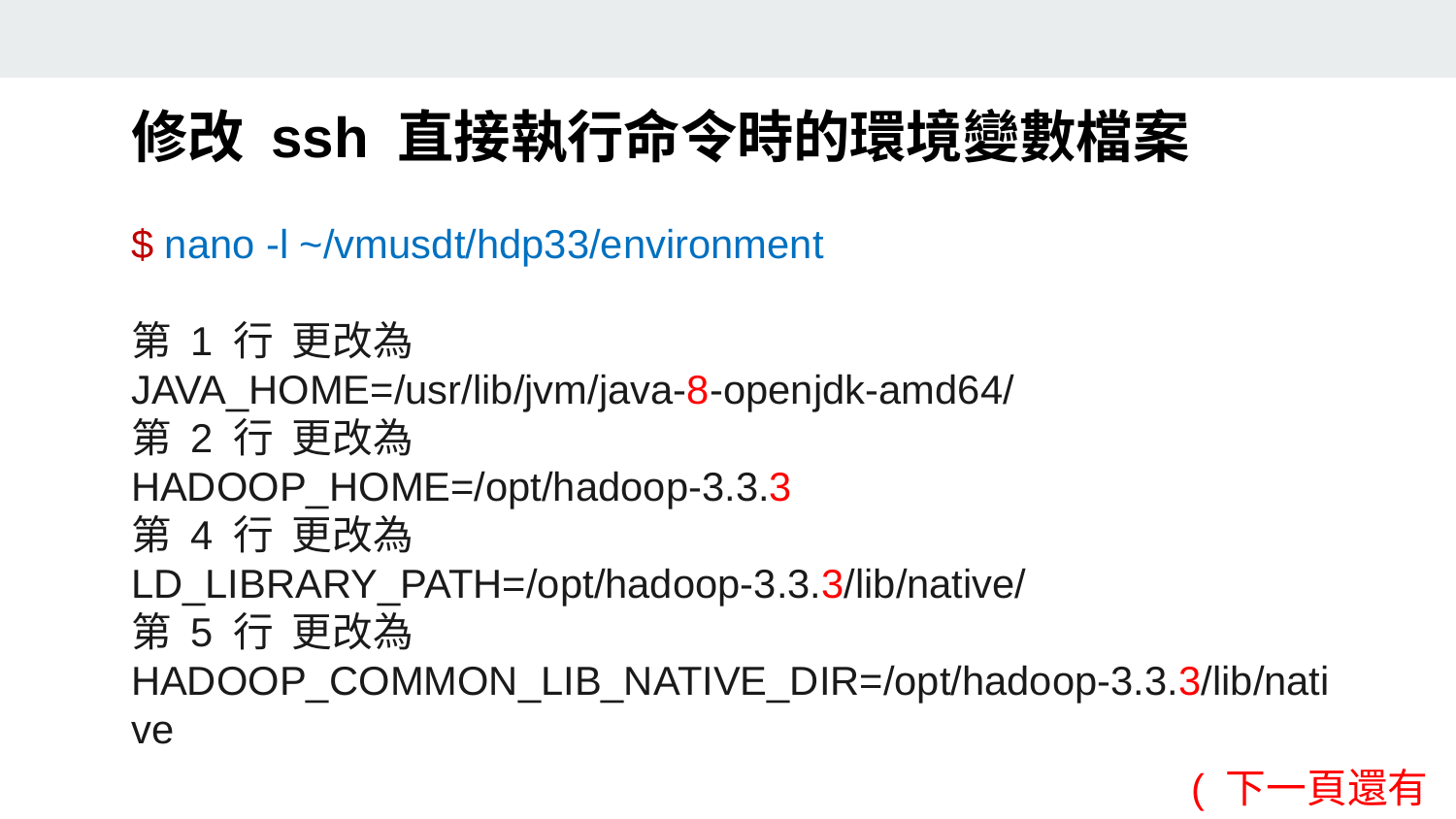

修改 ssh 直接執行命令時的環境變數檔案
$ nano -l ~/vmusdt/hdp33/environment

第 1 行  更改為
JAVA_HOME=/usr/lib/jvm/java-8-openjdk-amd64/
第 2 行  更改為
HADOOP_HOME=/opt/hadoop-3.3.3
第 4 行  更改為
LD_LIBRARY_PATH=/opt/hadoop-3.3.3/lib/native/
第 5 行  更改為 HADOOP_COMMON_LIB_NATIVE_DIR=/opt/hadoop-3.3.3/lib/native
( 下一頁還有 )